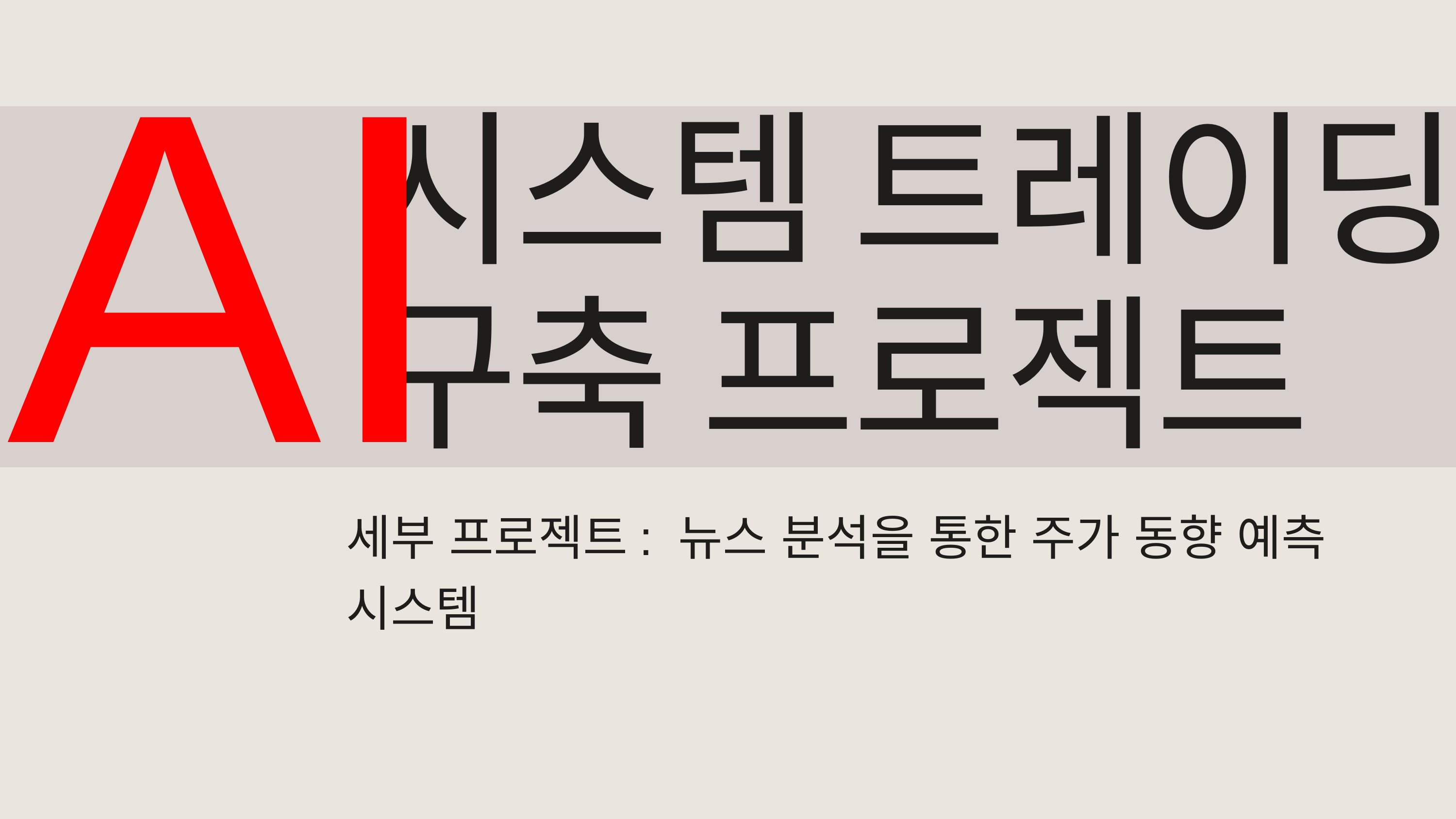

AI
시스템 트레이딩 구축 프로젝트

세부 프로젝트: 뉴스 분석을 통한 주가 동향 예측 시스템